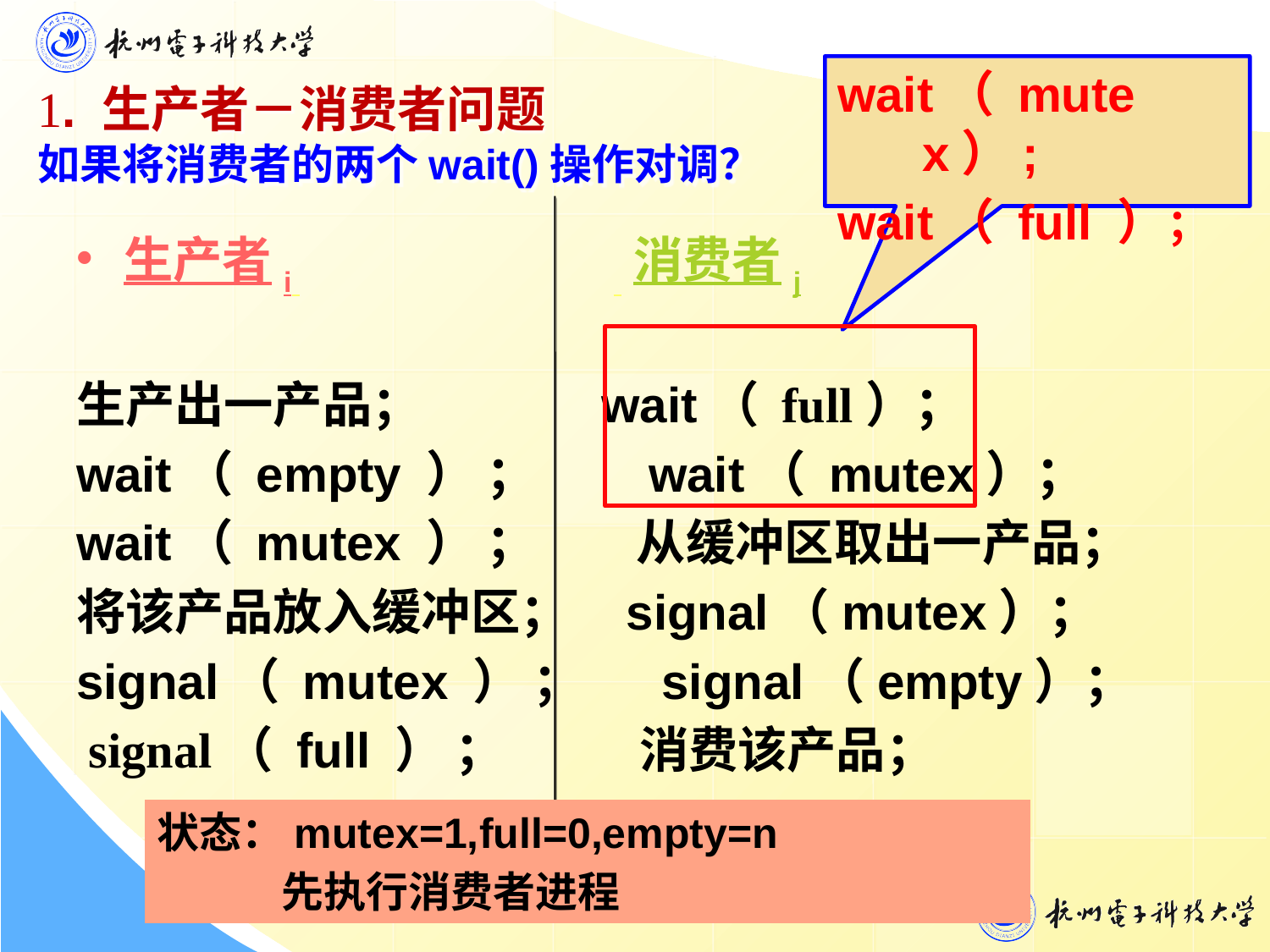

wait（ mutex）;
wait（ full ）；
# 1. 生产者－消费者问题 如果将消费者的两个wait()操作对调？

生产者i                                         消费者j
生产出一产品；               wait（ full）；
wait（ empty ） ；         wait（ mutex）；
wait（ mutex ） ；         从缓冲区取出一产品；
将该产品放入缓冲区；    signal（mutex）；
signal（ mutex ） ；      signal（empty）；
 signal（ full ） ；            消费该产品；

状态：mutex=1,full=0,empty=n
            先执行消费者进程